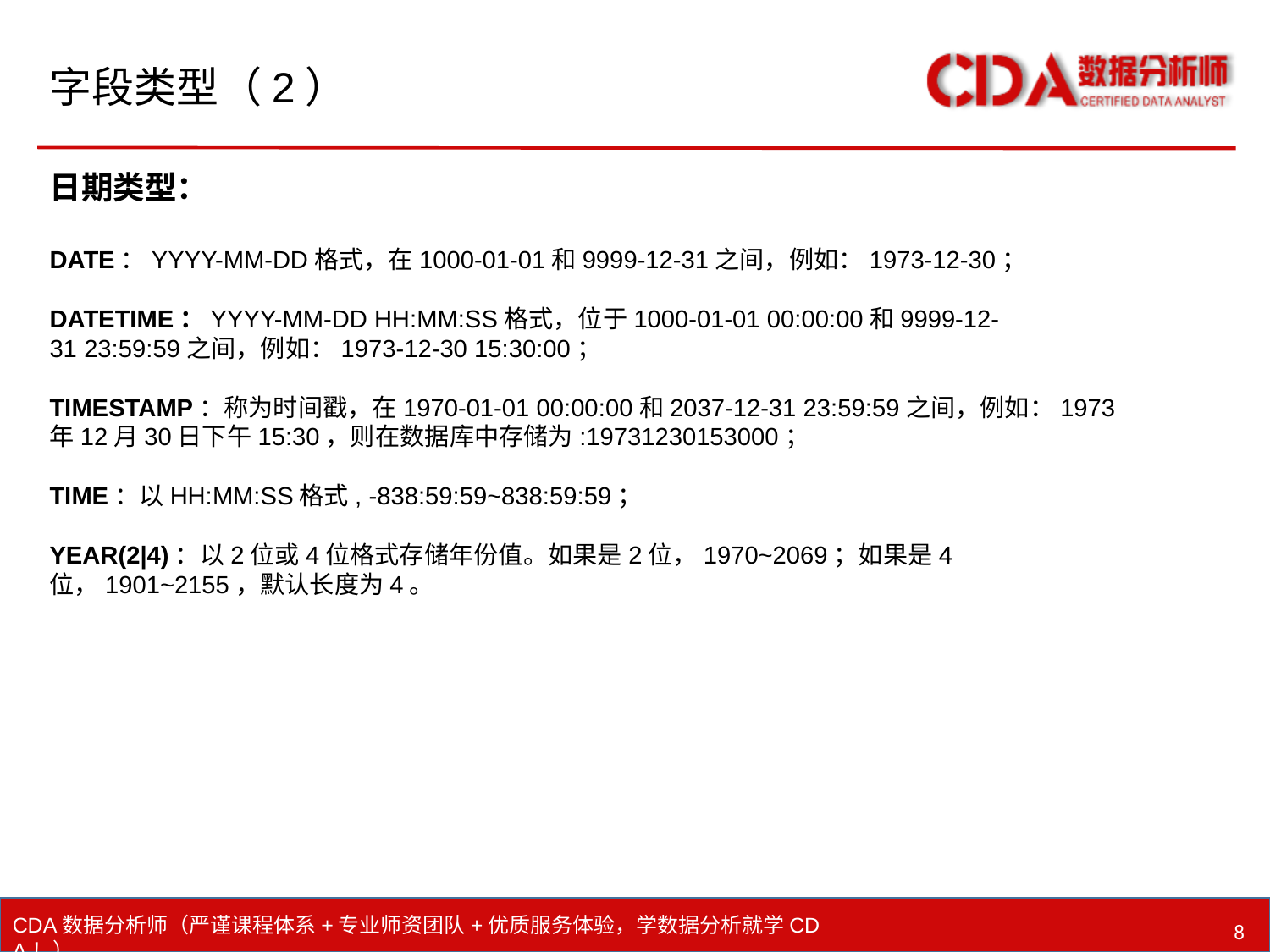

# 字段类型（2）
日期类型：

DATE：YYYY-MM-DD格式，在1000-01-01和9999-12-31之间，例如：1973-12-30；

DATETIME：YYYY-MM-DD HH:MM:SS格式，位于1000-01-01 00:00:00和9999-12-
31 23:59:59之间，例如：1973-12-30 15:30:00；

TIMESTAMP：称为时间戳，在1970-01-01 00:00:00和2037-12-31 23:59:59之间，例如：1973年12月30日下午15:30，则在数据库中存储为:19731230153000；

TIME：以HH:MM:SS格式, -838:59:59~838:59:59；

YEAR(2|4)：以2位或4位格式存储年份值。如果是2位，1970~2069；如果是4位，1901~2155，默认长度为4。

8